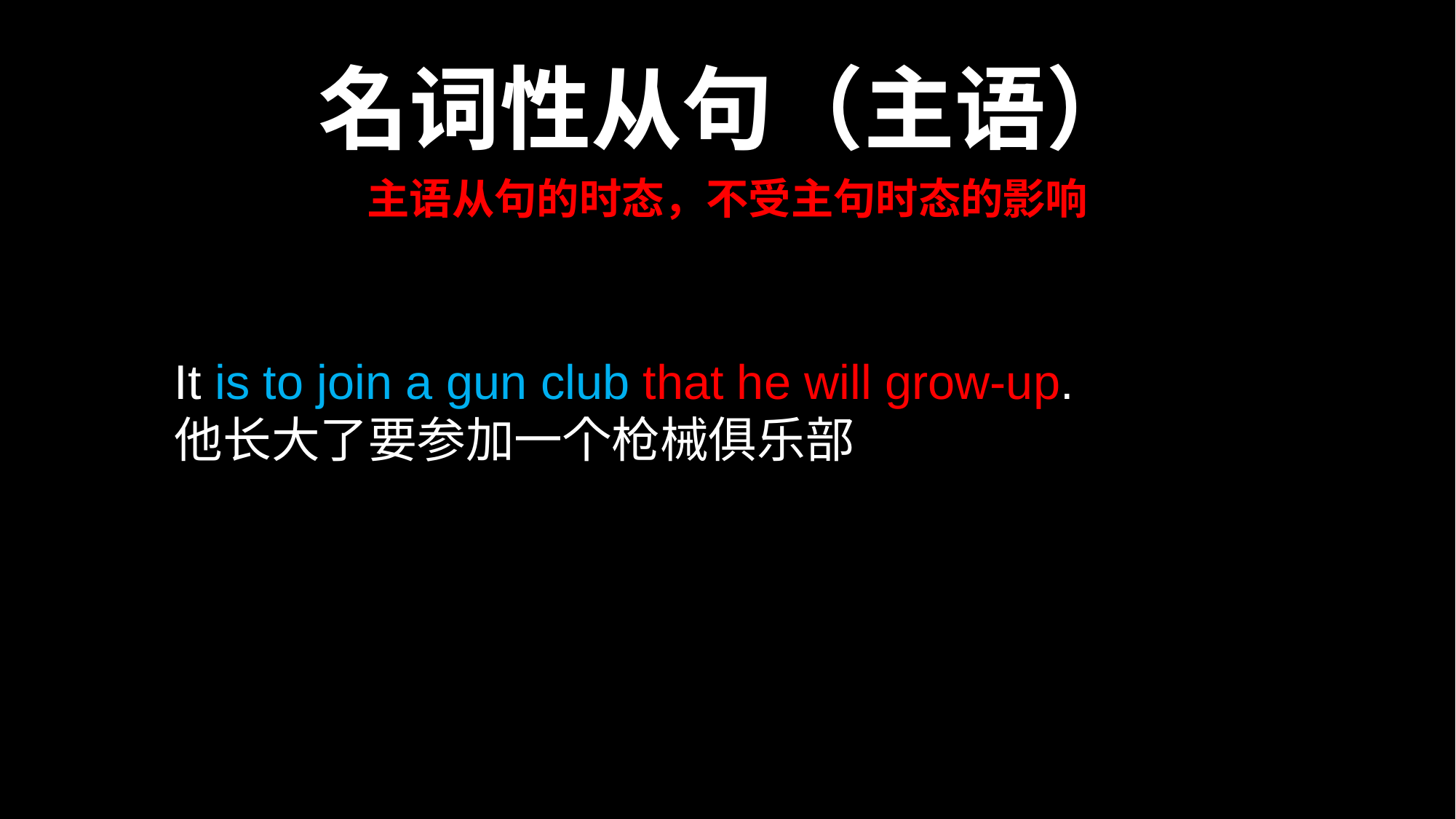

名词性从句（主语）
主语从句的时态，不受主句时态的影响
It is to join a gun club that he will grow-up.
他长大了要参加一个枪械俱乐部